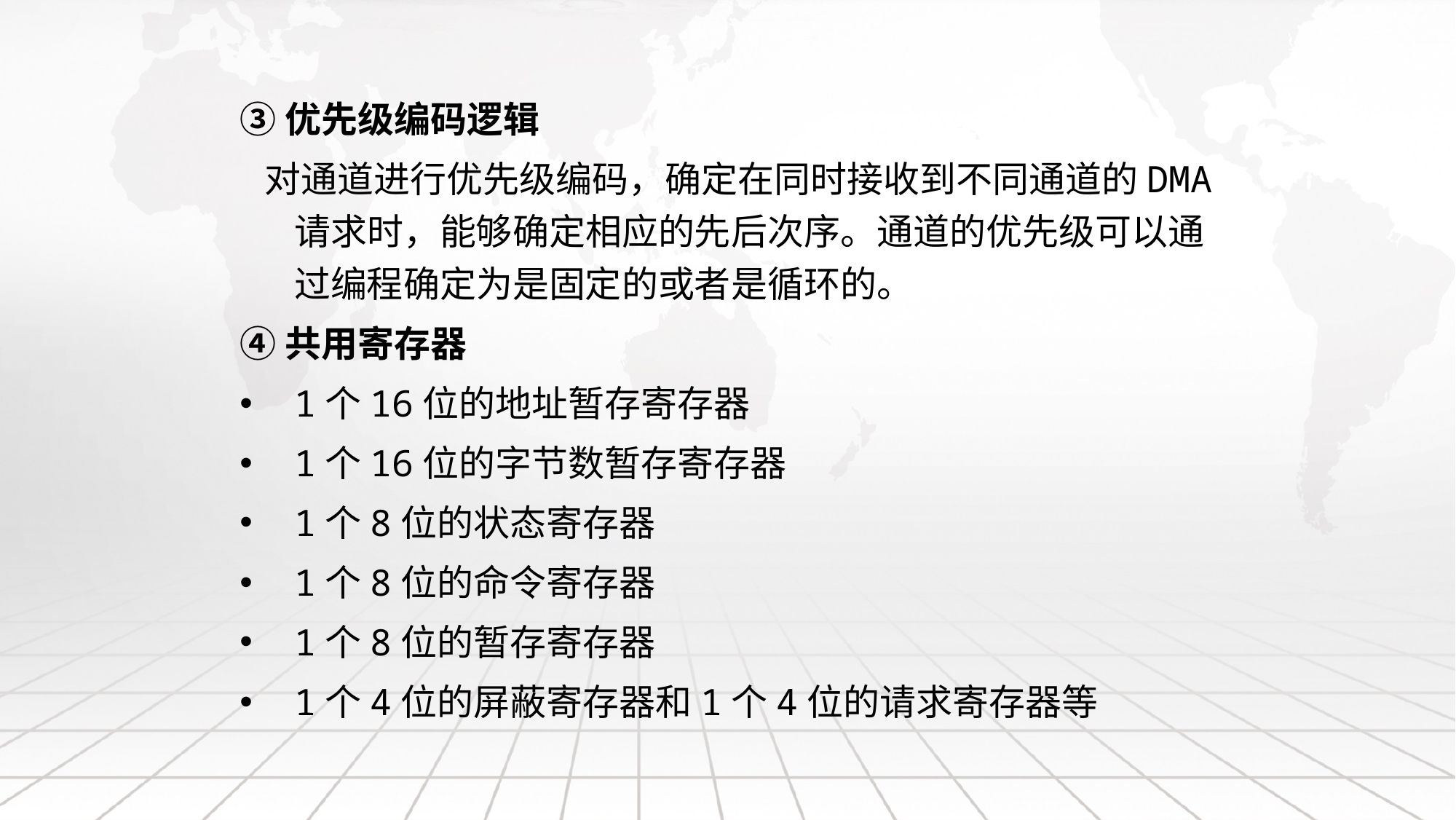

③优先级编码逻辑
  对通道进行优先级编码，确定在同时接收到不同通道的DMA请求时，能够确定相应的先后次序。通道的优先级可以通过编程确定为是固定的或者是循环的。
④共用寄存器
1个16位的地址暂存寄存器
1个16位的字节数暂存寄存器
1个8位的状态寄存器
1个8位的命令寄存器
1个8位的暂存寄存器
1个4位的屏蔽寄存器和1个4位的请求寄存器等